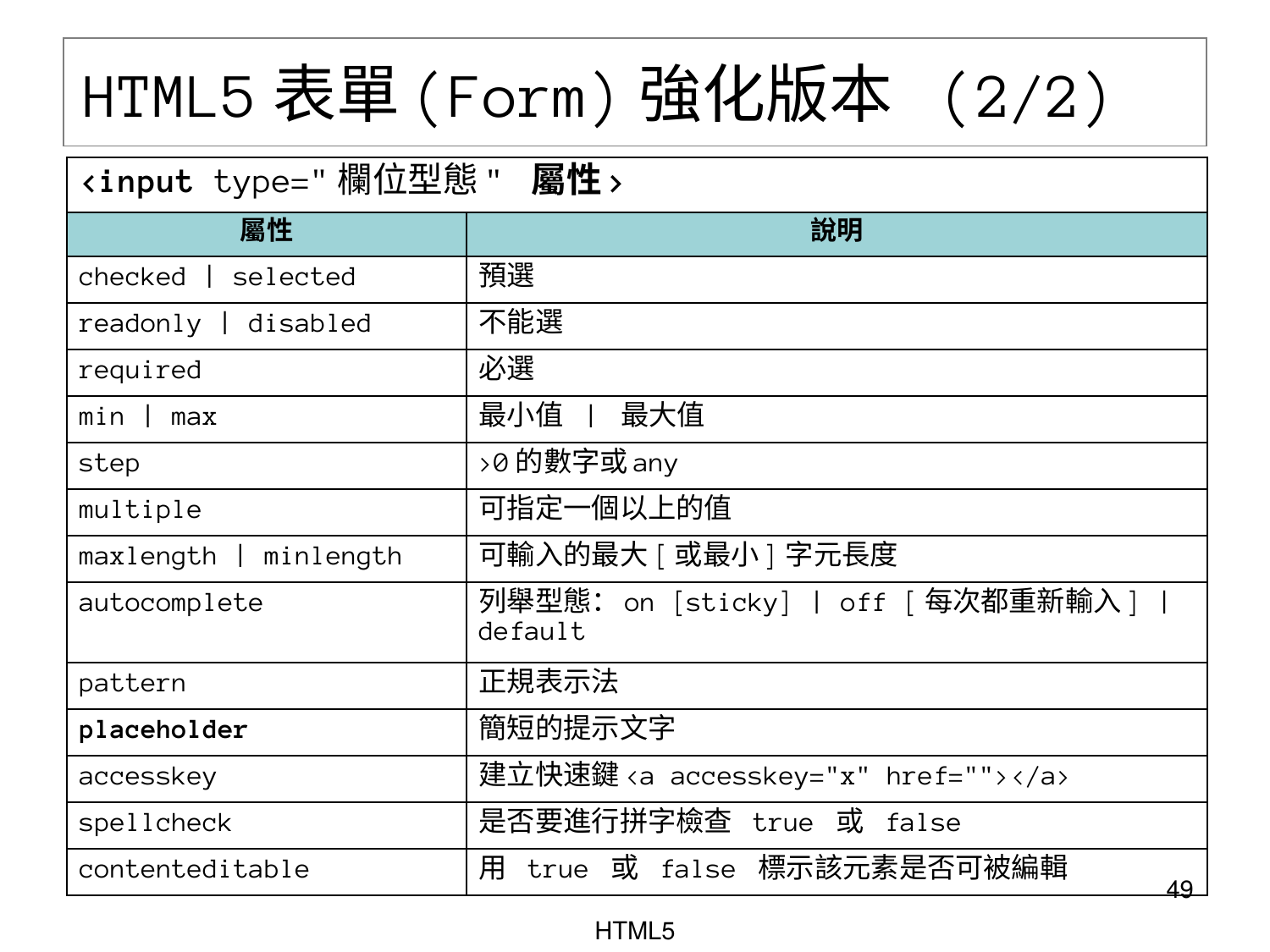

# HTML5表單(Form)強化版本 (2/2)
| <input type="欄位型態" 屬性> |  |
| --- | --- |
| 屬性 | 說明 |
| checked | selected | 預選 |
| readonly | disabled | 不能選 |
| required | 必選 |
| min | max | 最小值 | 最大值 |
| step | >0的數字或any |
| multiple | 可指定一個以上的值 |
| maxlength | minlength | 可輸入的最大[或最小]字元長度 |
| autocomplete | 列舉型態：on [sticky] | off [每次都重新輸入] | default |
| pattern | 正規表示法 |
| placeholder | 簡短的提示文字 |
| accesskey | 建立快速鍵<a accesskey="x" href=""></a> |
| spellcheck | 是否要進行拼字檢查 true 或 false |
| contenteditable | 用 true 或 false 標示該元素是否可被編輯 |
49
HTML5